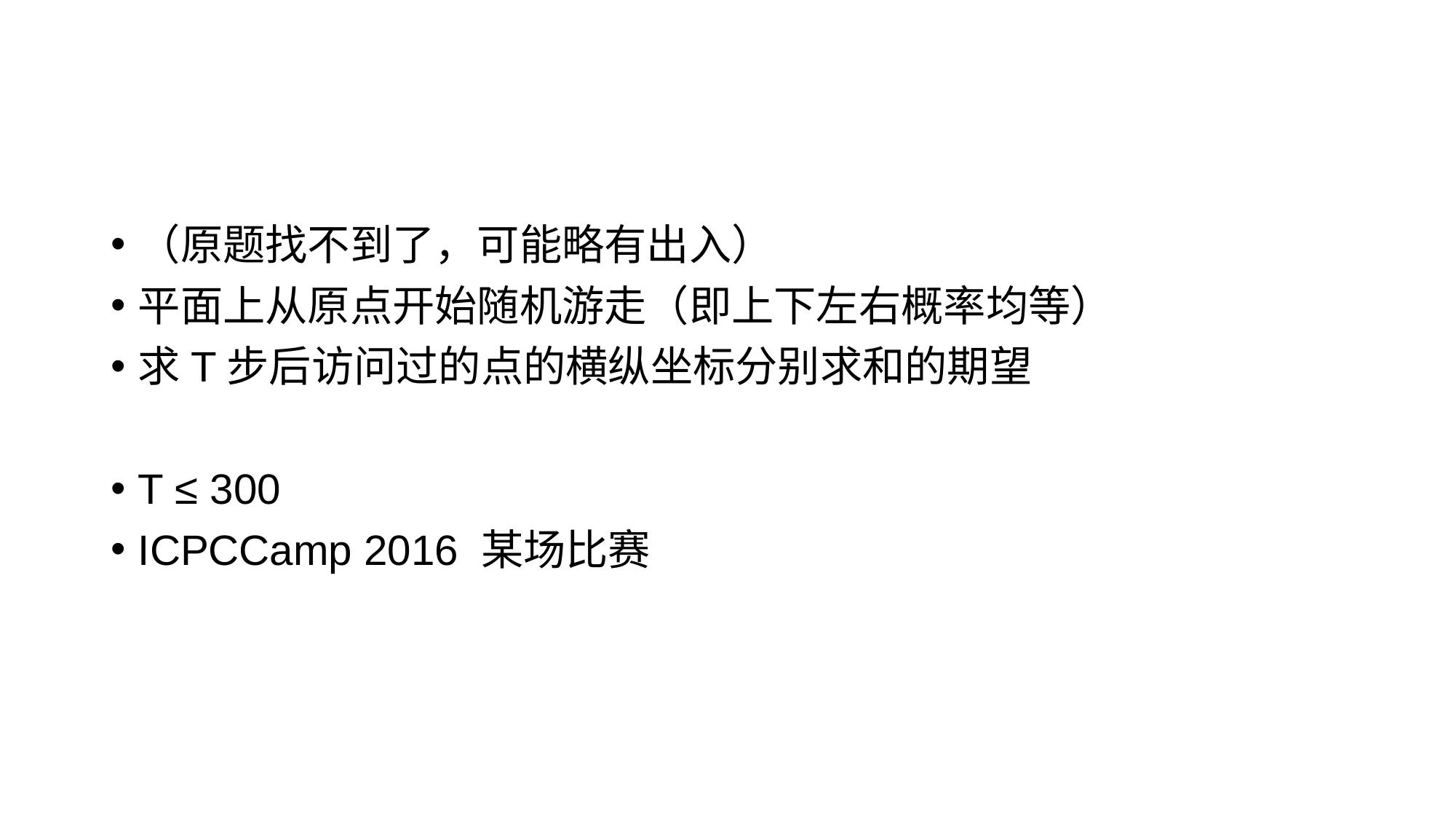

#
（原题找不到了，可能略有出入）
平面上从原点开始随机游走（即上下左右概率均等）
求T步后访问过的点的横纵坐标分别求和的期望

T ≤ 300
ICPCCamp 2016 某场比赛